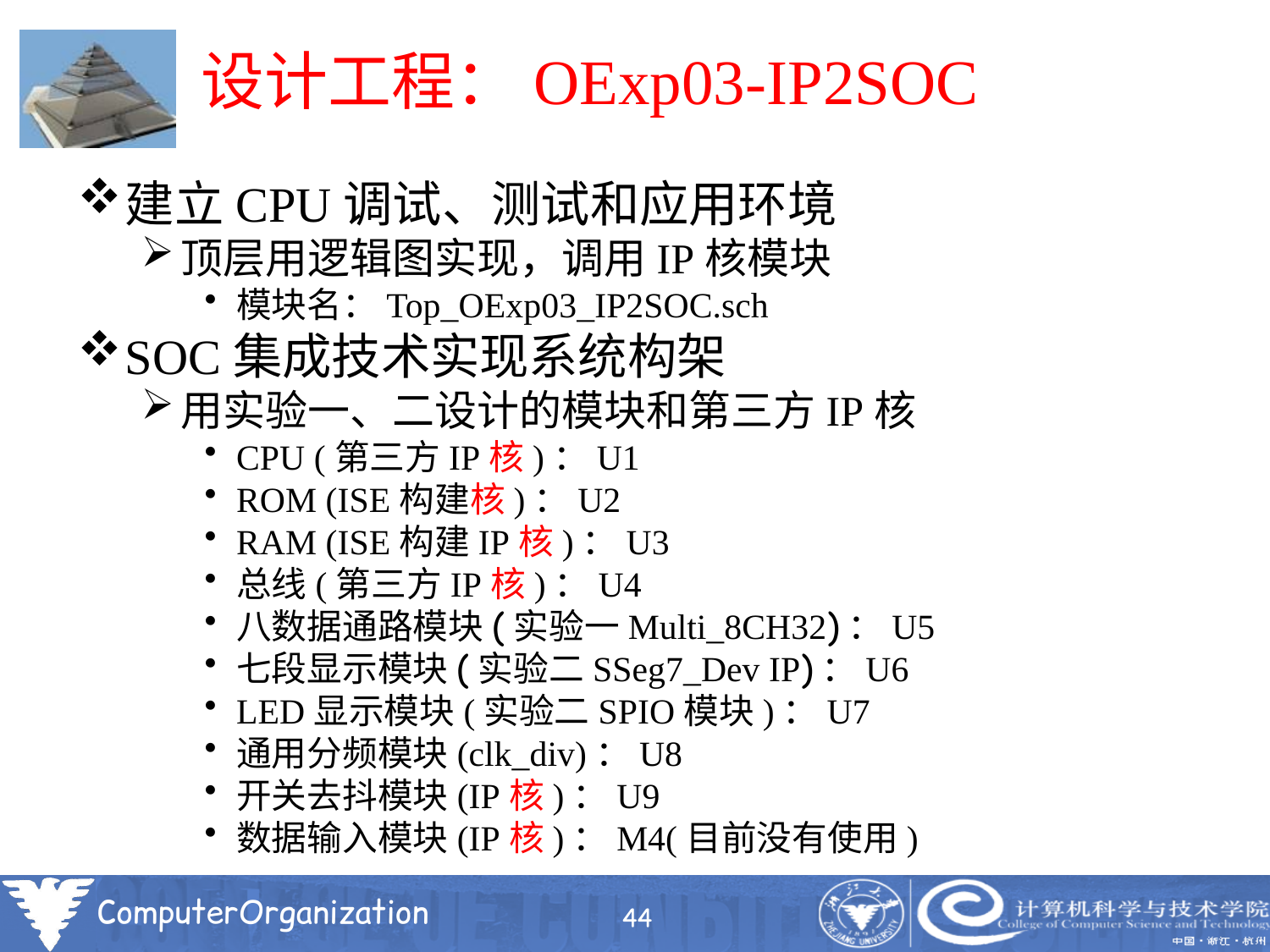

# 设计工程：OExp03-IP2SOC
建立CPU调试、测试和应用环境
顶层用逻辑图实现，调用IP核模块
模块名：Top_OExp03_IP2SOC.sch
SOC集成技术实现系统构架
用实验一、二设计的模块和第三方IP核
CPU (第三方IP核)：U1
ROM (ISE构建核)：U2
RAM (ISE构建IP核)：U3
总线(第三方IP核)：U4
八数据通路模块(实验一Multi_8CH32)：U5
七段显示模块(实验二SSeg7_Dev IP)：U6
LED显示模块(实验二SPIO模块)：U7
通用分频模块(clk_div)：U8
开关去抖模块(IP核)：U9
数据输入模块(IP核)：M4(目前没有使用)